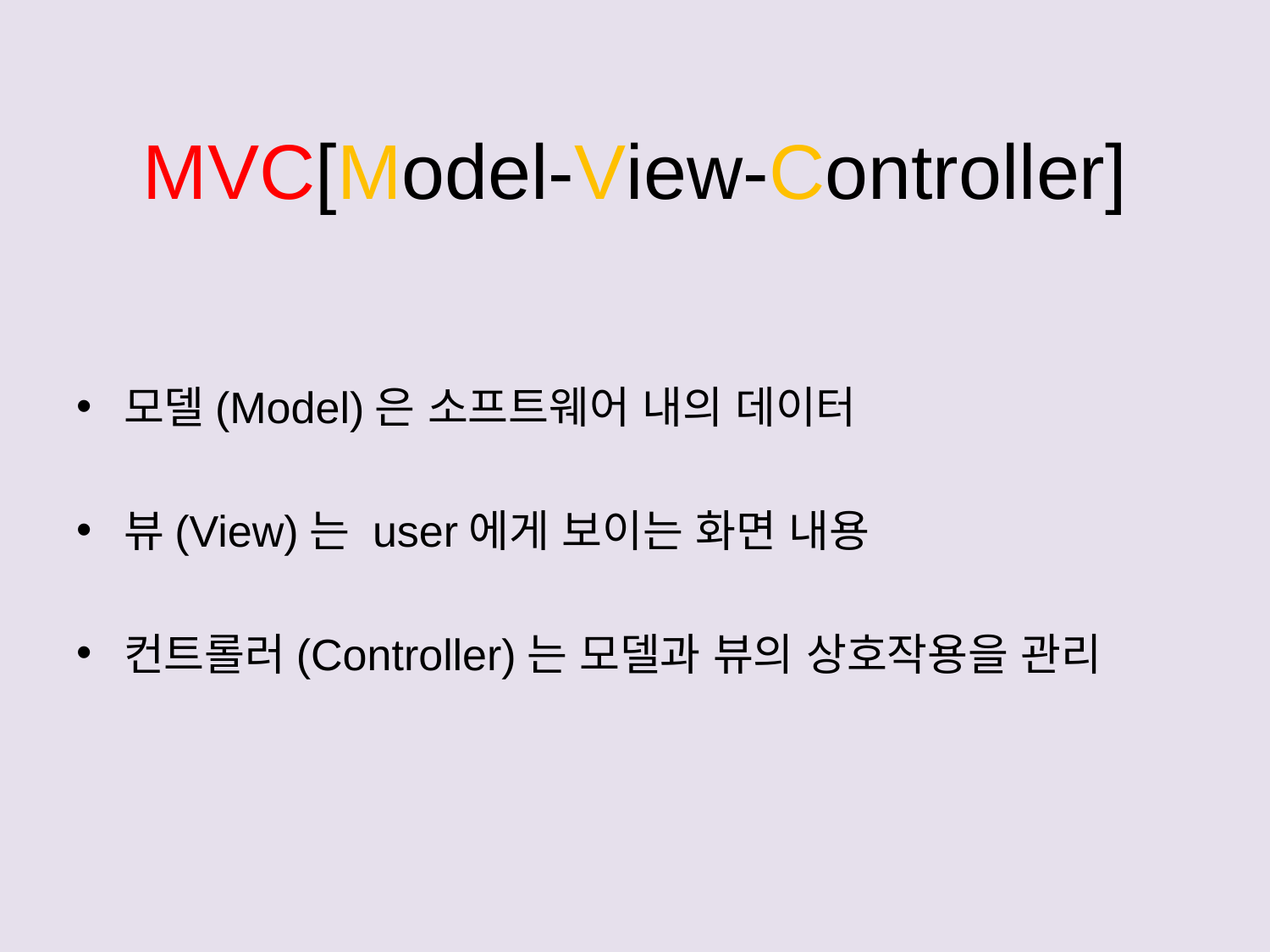

# MVC[Model-View-Controller]

모델(Model)은 소프트웨어 내의 데이터

뷰(View)는 user에게 보이는 화면 내용

컨트롤러(Controller)는 모델과 뷰의 상호작용을 관리